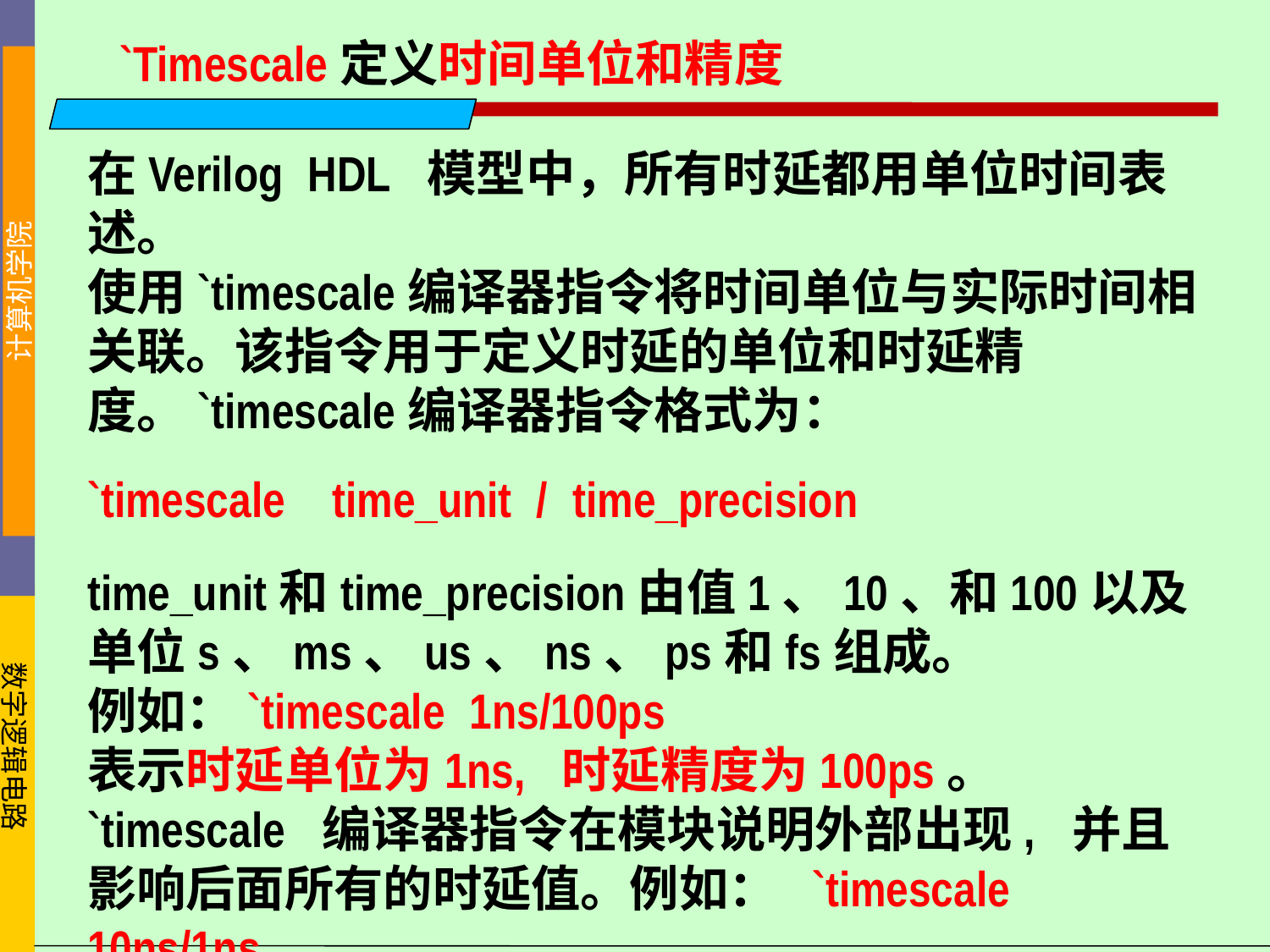

`Timescale定义时间单位和精度
在Verilog HDL 模型中，所有时延都用单位时间表述。
使用`timescale编译器指令将时间单位与实际时间相关联。该指令用于定义时延的单位和时延精度。`timescale编译器指令格式为：

`timescale   time_unit / time_precision

time_unit和time_precision由值1、10、和100以及单位s、ms、us、ns、ps和fs组成。
例如：`timescale 1ns/100ps
表示时延单位为1ns, 时延精度为100ps。
`timescale 编译器指令在模块说明外部出现, 并且影响后面所有的时延值。例如：  `timescale 10ns/1ns
--------------------------------------------------------